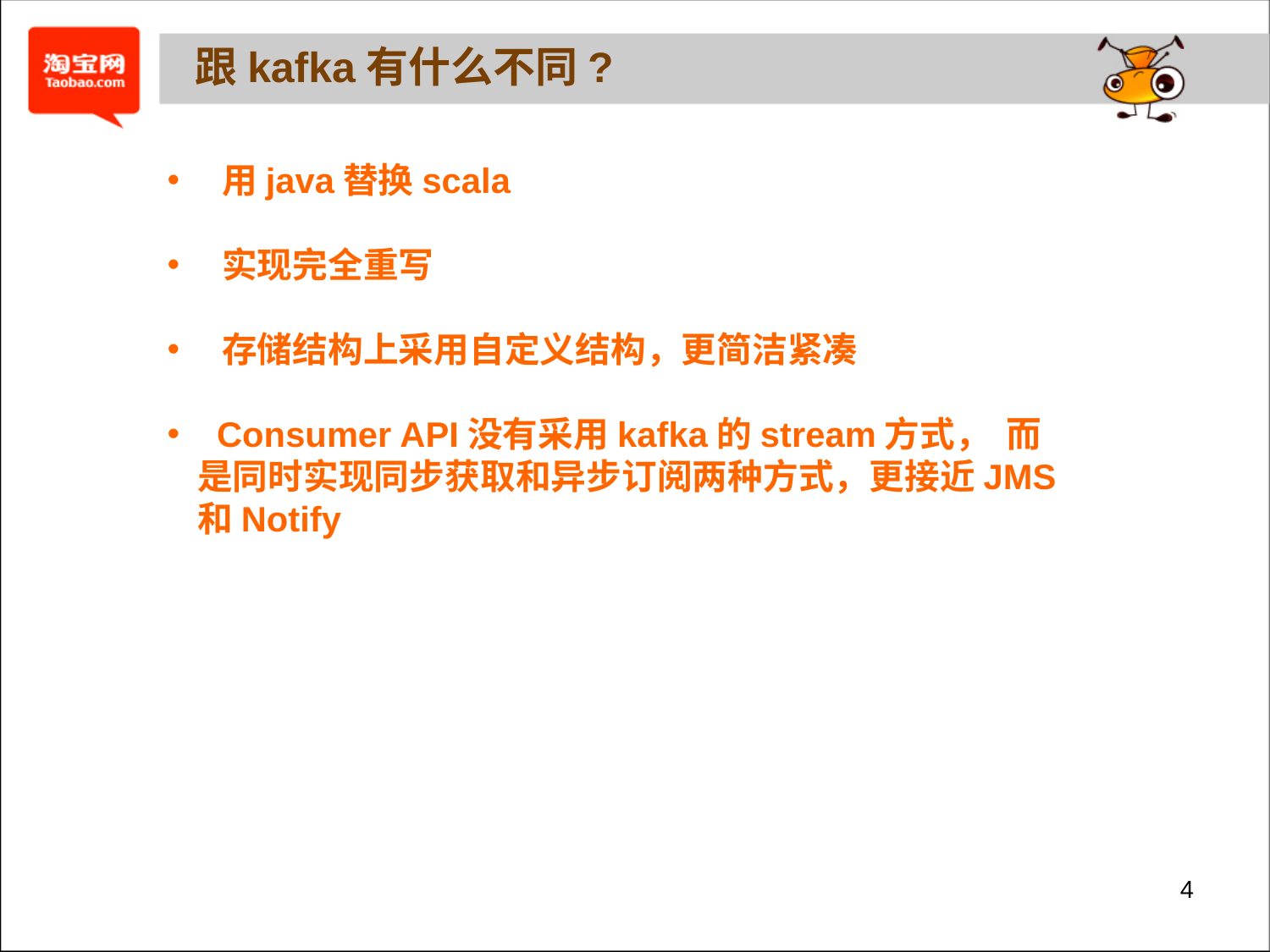

跟kafka有什么不同?
  用java替换scala

  实现完全重写

  存储结构上采用自定义结构，更简洁紧凑

  Consumer API没有采用kafka的stream方式，  而是同时实现同步获取和异步订阅两种方式，更接近JMS和Notify
4